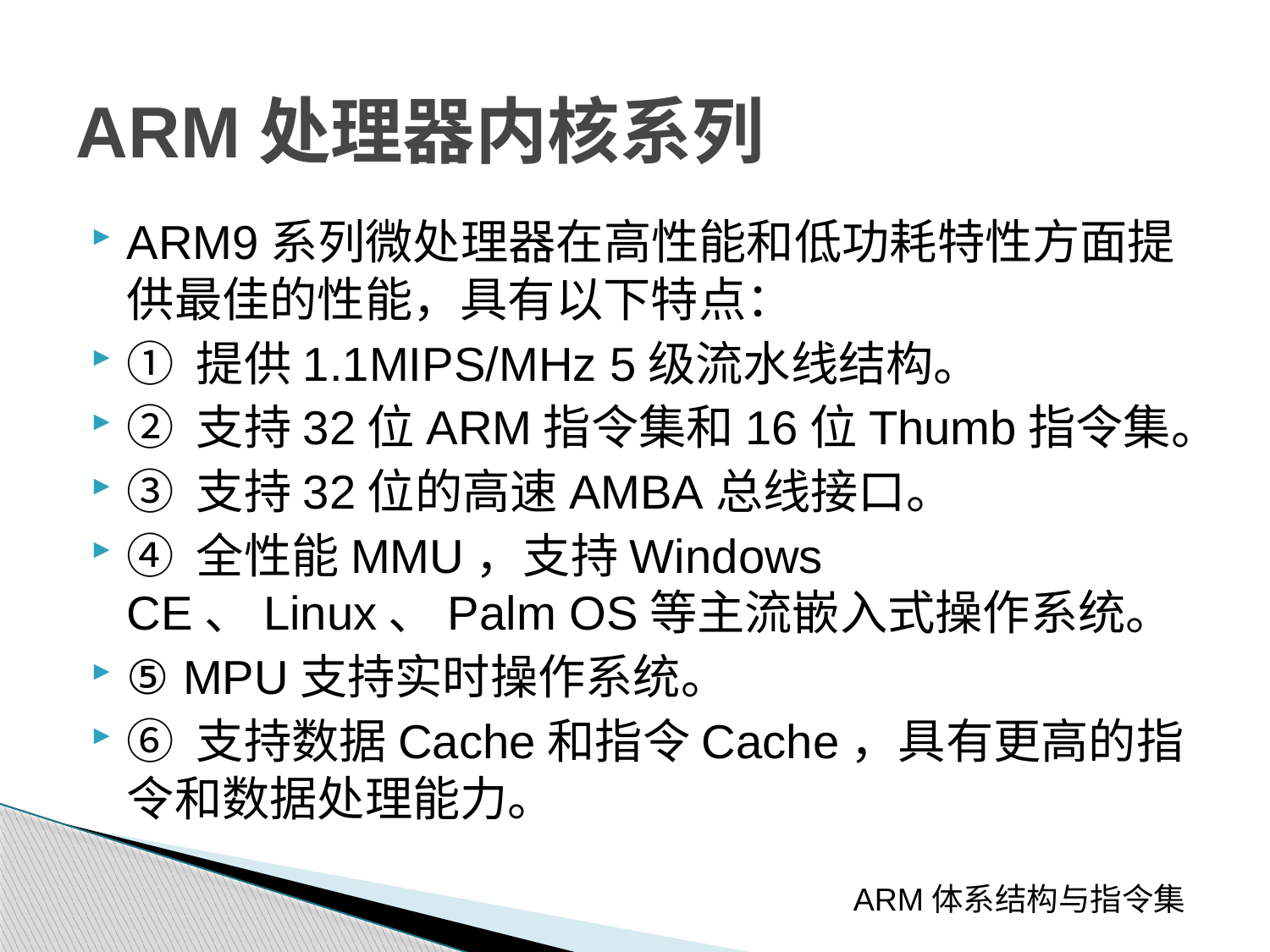

# ARM处理器内核系列
ARM9系列微处理器在高性能和低功耗特性方面提供最佳的性能，具有以下特点：
① 提供1.1MIPS/MHz 5级流水线结构。
② 支持32位ARM指令集和16位Thumb指令集。
③ 支持32位的高速AMBA总线接口。
④ 全性能MMU，支持Windows CE、Linux、Palm OS等主流嵌入式操作系统。
⑤ MPU支持实时操作系统。
⑥ 支持数据Cache和指令Cache，具有更高的指令和数据处理能力。

            ARM体系结构与指令集